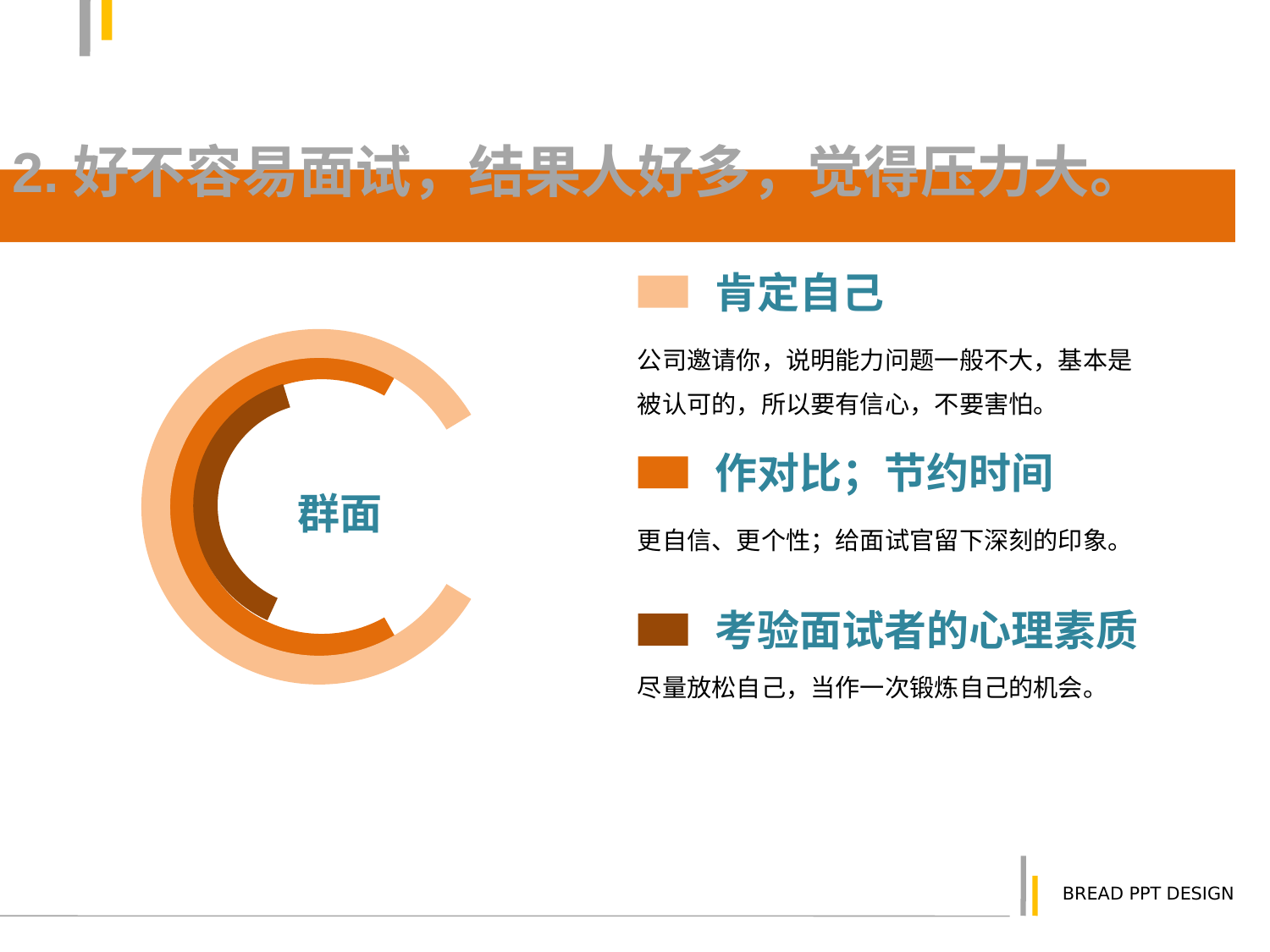

2.好不容易面试，结果人好多，觉得压力大。

肯定自己

公司邀请你，说明能力问题一般不大，基本是被认可的，所以要有信心，不要害怕。

作对比；节约时间

更自信、更个性；给面试官留下深刻的印象。
     群面
考验面试者的心理素质

尽量放松自己，当作一次锻炼自己的机会。